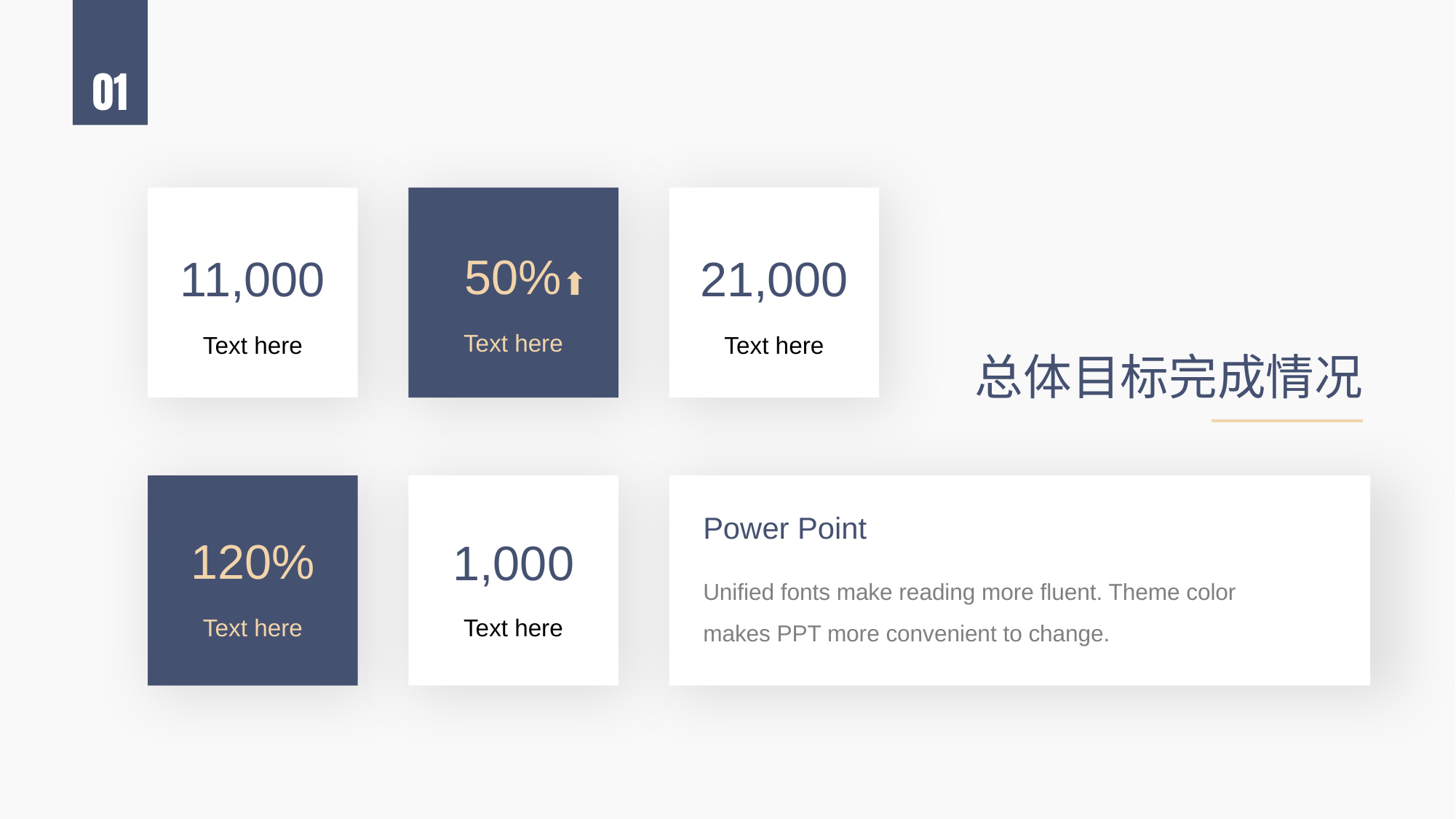

01

50%
21,000
11,000

总体目标完成情况
Text here
Text here
Text here

Power Point
120%
1,000
Unified fonts make reading more fluent. Theme color makes PPT more convenient to change.
Text here
Text here